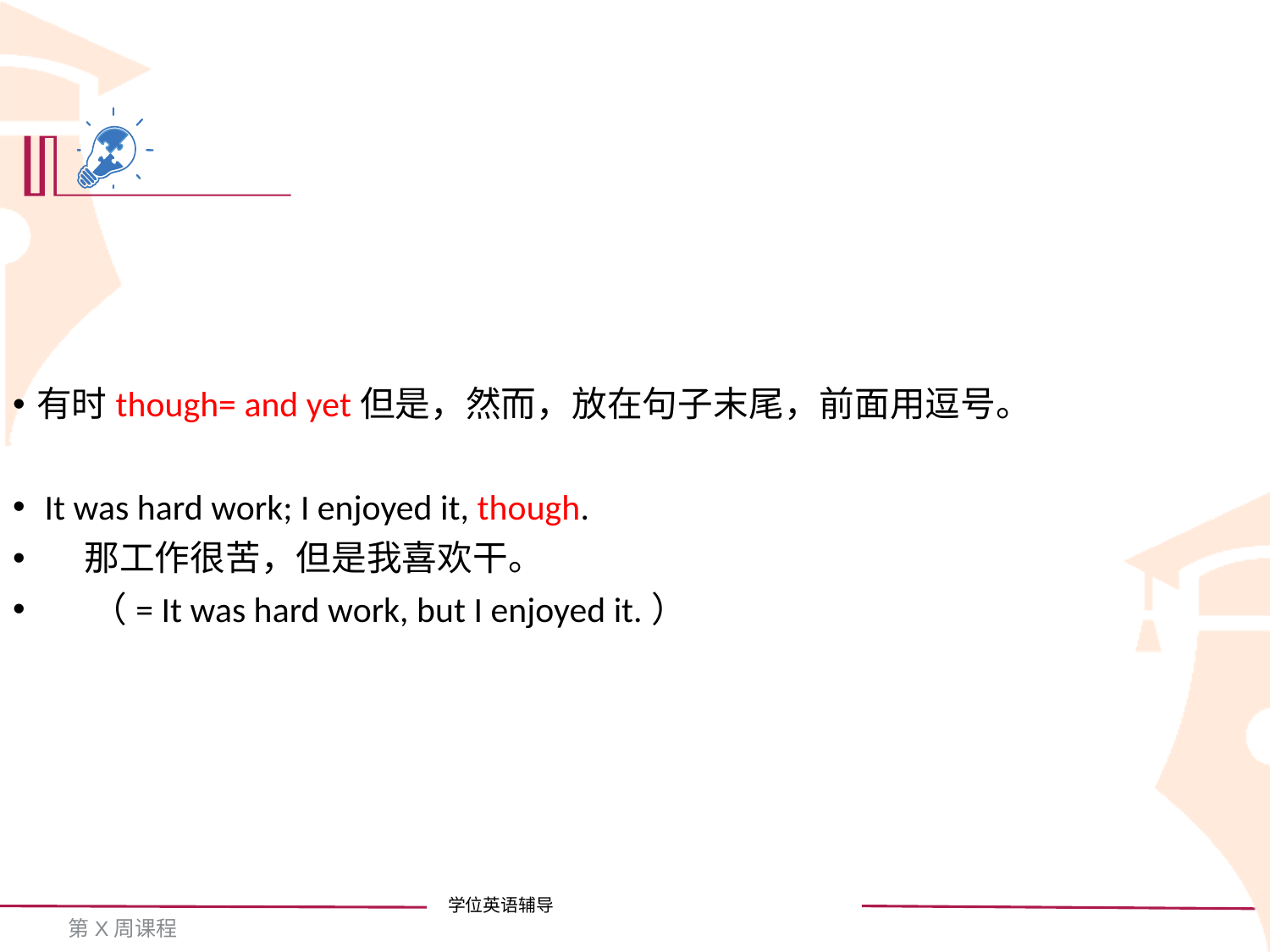

有时though= and yet但是，然而，放在句子末尾，前面用逗号。

 It was hard work; I enjoyed it, though.
     那工作很苦，但是我喜欢干。
      （= It was hard work, but I enjoyed it.）